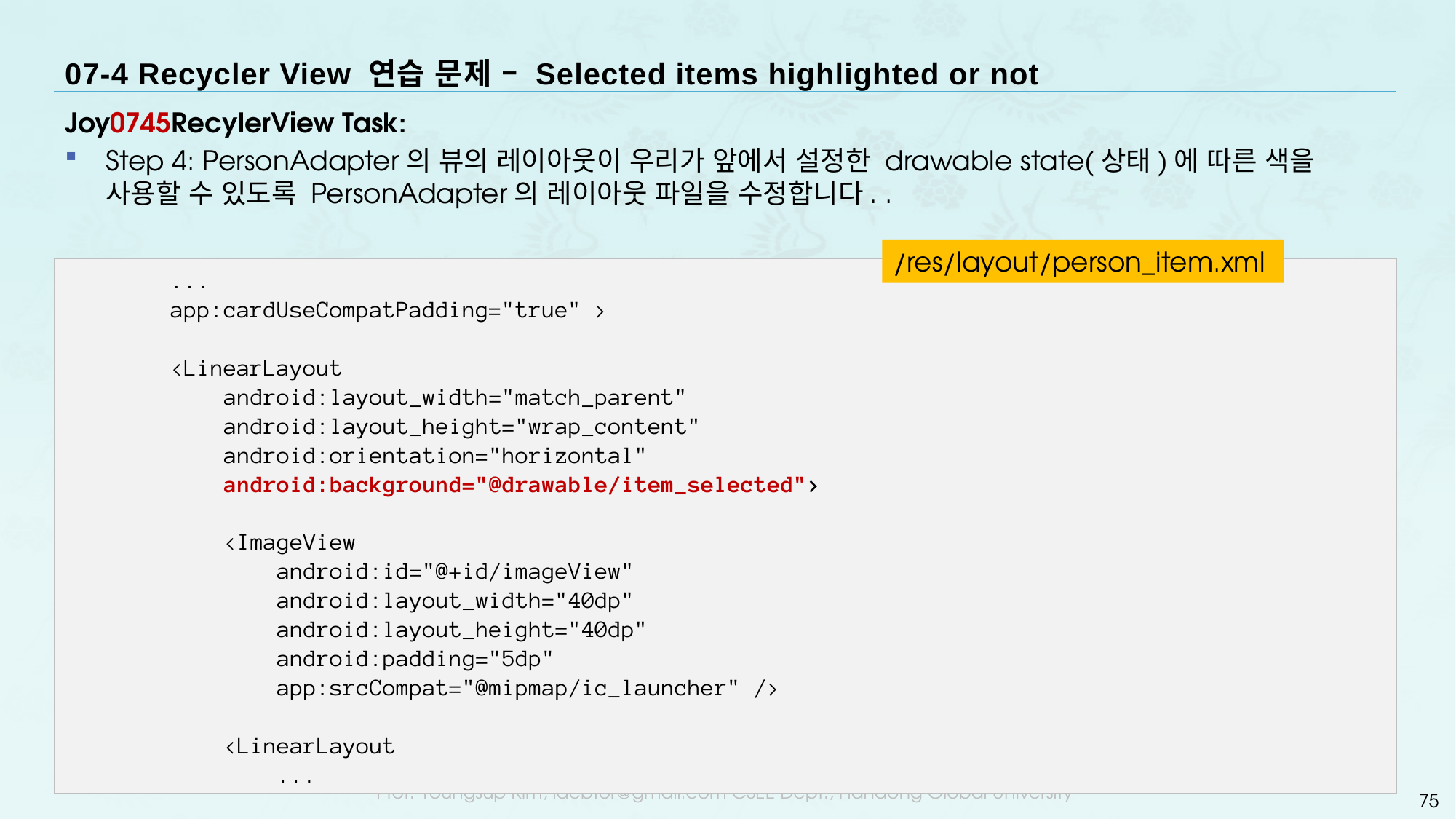

# 07-4 Recycler View 연습 문제 – Selected items highlighted or not
Joy0745RecylerView Task:
Step 4: PersonAdapter의 뷰의 레이아웃이 우리가 앞에서 설정한 drawable state(상태)에 따른 색을 사용할 수 있도록 PersonAdapter의 레이아웃 파일을 수정합니다. .

/res/layout/person_item.xml
        ...
        app:cardUseCompatPadding="true" >

        <LinearLayout
            android:layout_width="match_parent"
            android:layout_height="wrap_content"
            android:orientation="horizontal"
            android:background="@drawable/item_selected">

            <ImageView
                android:id="@+id/imageView"
                android:layout_width="40dp"
                android:layout_height="40dp"
                android:padding="5dp"
                app:srcCompat="@mipmap/ic_launcher" />

            <LinearLayout
                ...
75